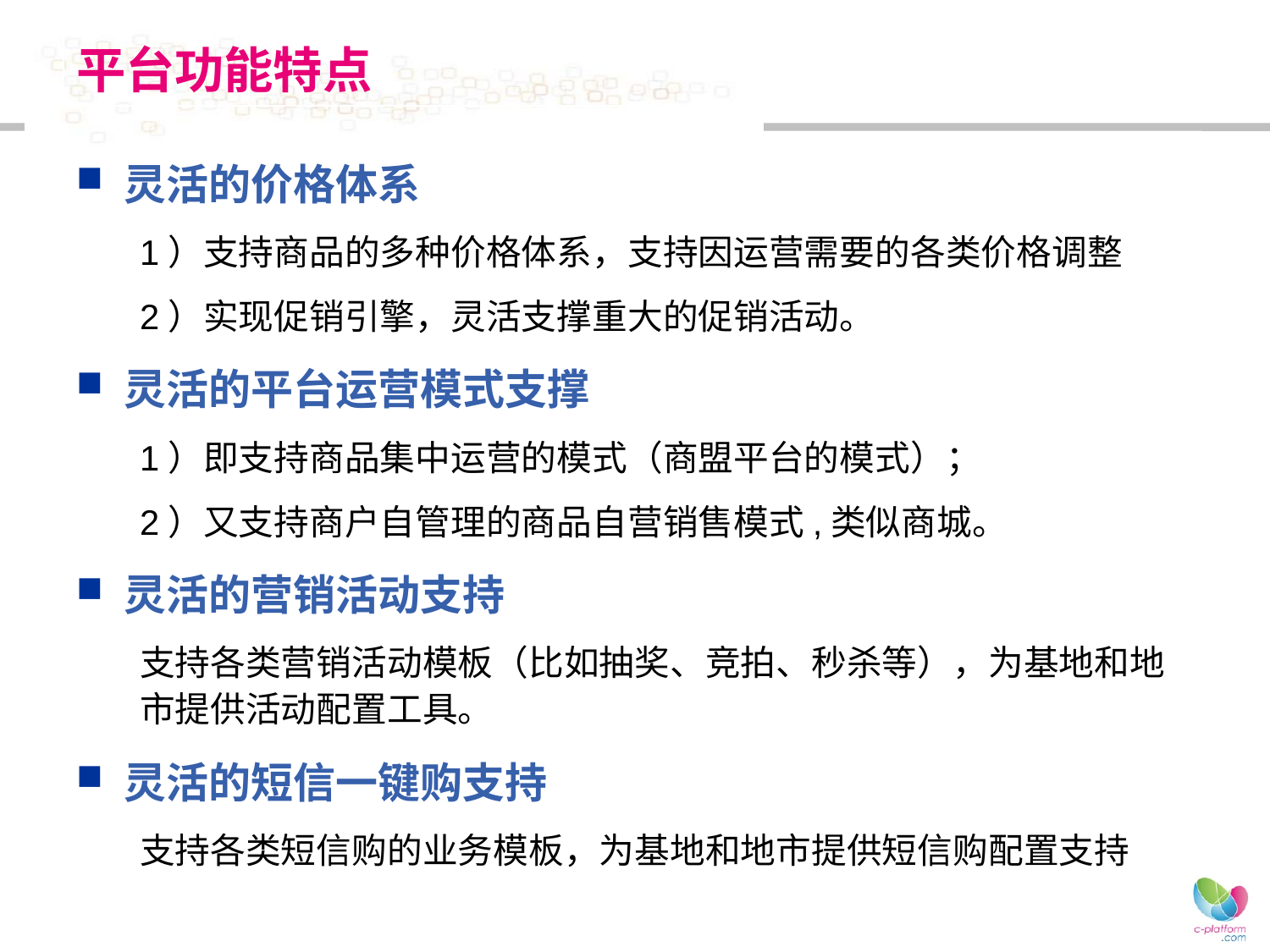

# 平台功能特点
灵活的价格体系
1）支持商品的多种价格体系，支持因运营需要的各类价格调整
2）实现促销引擎，灵活支撑重大的促销活动。
灵活的平台运营模式支撑
1）即支持商品集中运营的模式（商盟平台的模式）；
2）又支持商户自管理的商品自营销售模式,类似商城。
灵活的营销活动支持
支持各类营销活动模板（比如抽奖、竞拍、秒杀等），为基地和地市提供活动配置工具。
灵活的短信一键购支持
支持各类短信购的业务模板，为基地和地市提供短信购配置支持